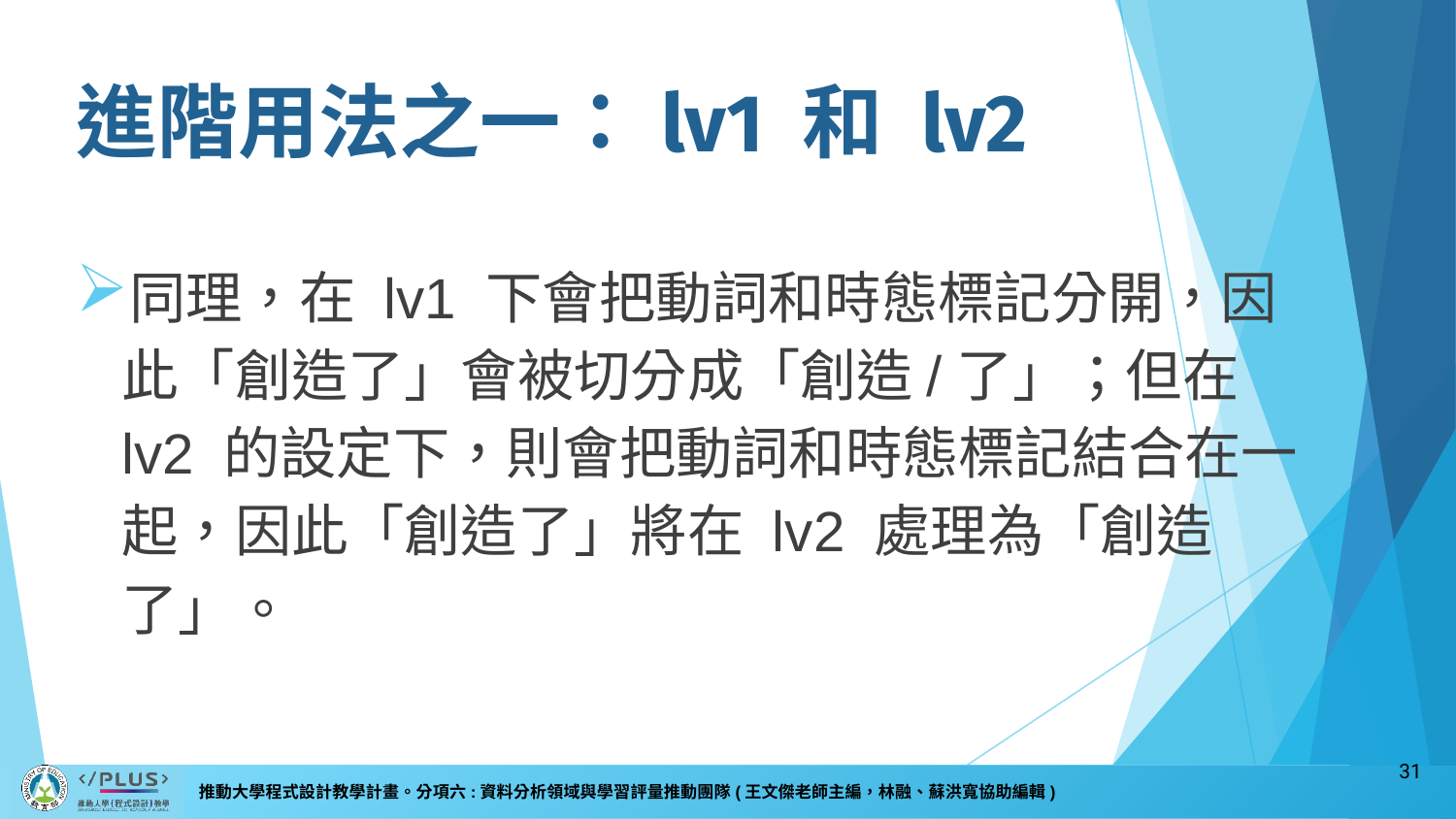

# 進階用法之一：lv1 和 lv2
同理，在 lv1 下會把動詞和時態標記分開，因此「創造了」會被切分成「創造/了」；但在 lv2 的設定下，則會把動詞和時態標記結合在一起，因此「創造了」將在 lv2 處理為「創造了」。
31